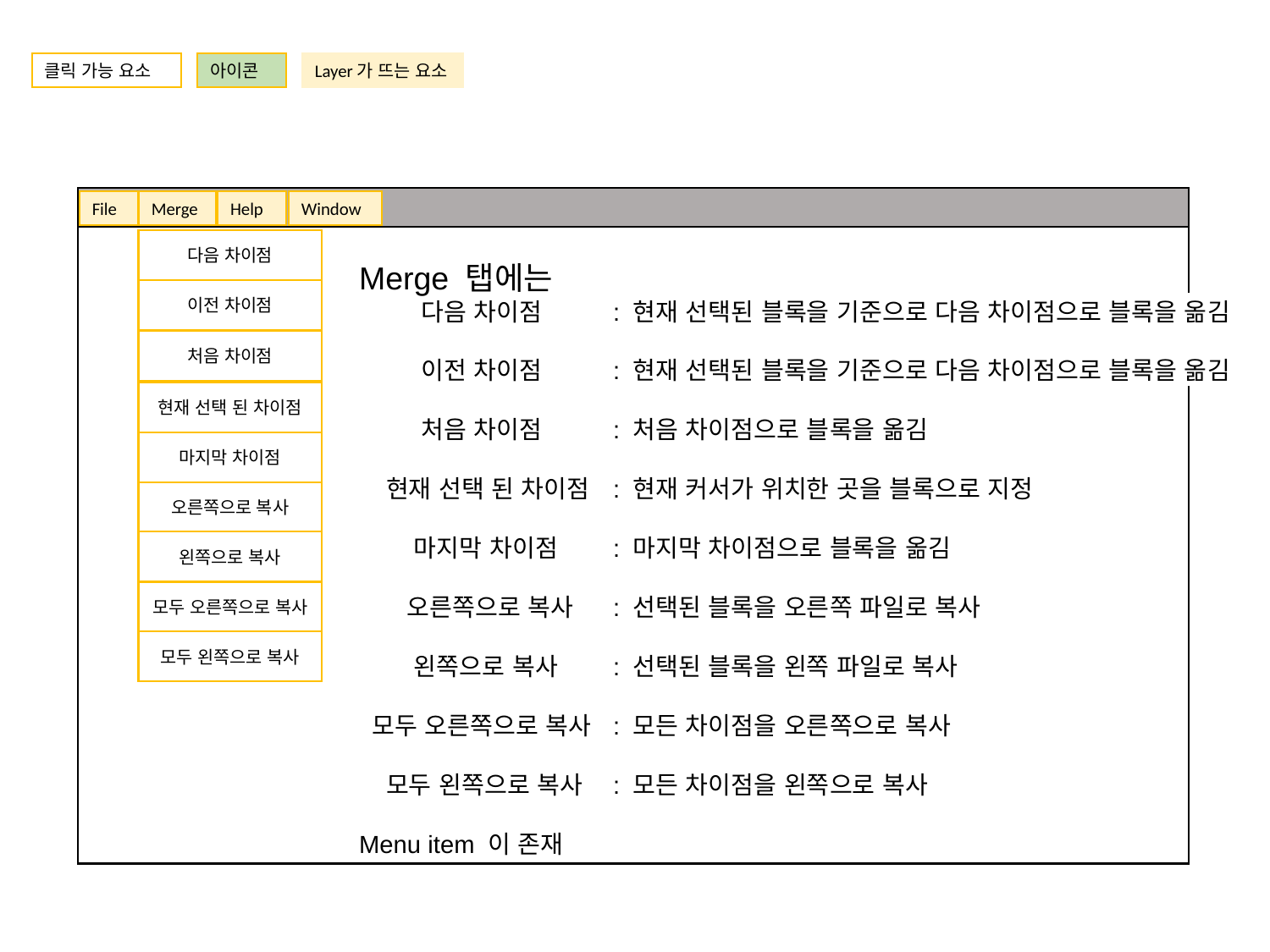

아이콘
Layer가 뜨는 요소
클릭 가능 요소

File
Merge
Help
Window

다음 차이점
Merge 탭에는
        다음 차이점	: 현재 선택된 블록을 기준으로 다음 차이점으로 블록을 옮김

        이전 차이점	: 현재 선택된 블록을 기준으로 다음 차이점으로 블록을 옮김

        처음 차이점	: 처음 차이점으로 블록을 옮김

   현재 선택 된 차이점	: 현재 커서가 위치한 곳을 블록으로 지정

       마지막 차이점	: 마지막 차이점으로 블록을 옮김

      오른쪽으로 복사	: 선택된 블록을 오른쪽 파일로 복사

       왼쪽으로 복사 	: 선택된 블록을 왼쪽 파일로 복사

 모두 오른쪽으로 복사	: 모든 차이점을 오른쪽으로 복사

   모두 왼쪽으로 복사	: 모든 차이점을 왼쪽으로 복사

Menu item 이 존재

이전 차이점

처음 차이점
현재 선택 된 차이점
마지막 차이점
오른쪽으로 복사
왼쪽으로 복사
모두 오른쪽으로 복사
모두 왼쪽으로 복사